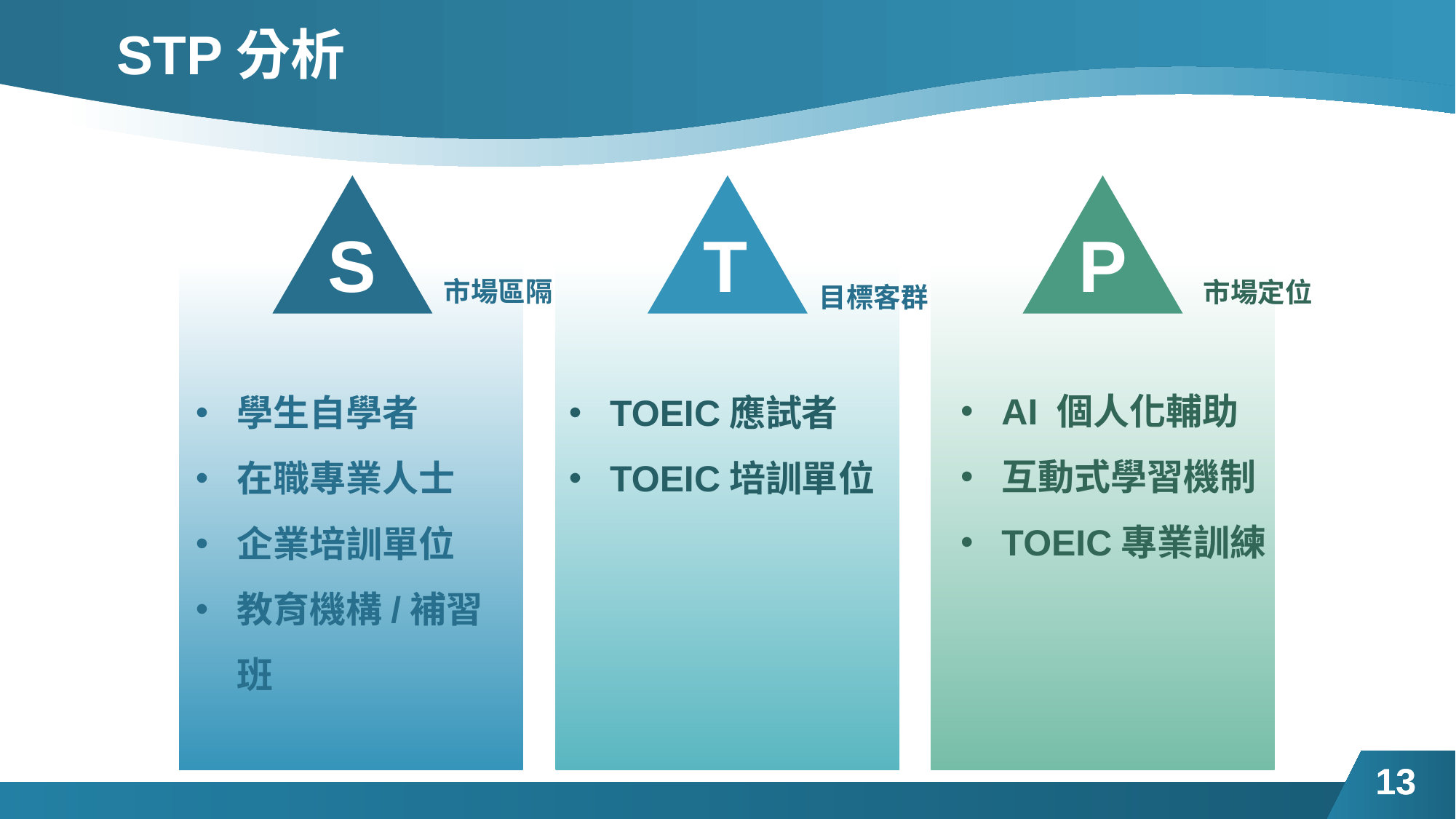

STP分析

P

S

T

市場區隔
市場定位
目標客群
AI 個人化輔助
互動式學習機制
TOEIC專業訓練
學生自學者
在職專業人士
企業培訓單位
教育機構/補習班
TOEIC應試者
TOEIC培訓單位
13
13